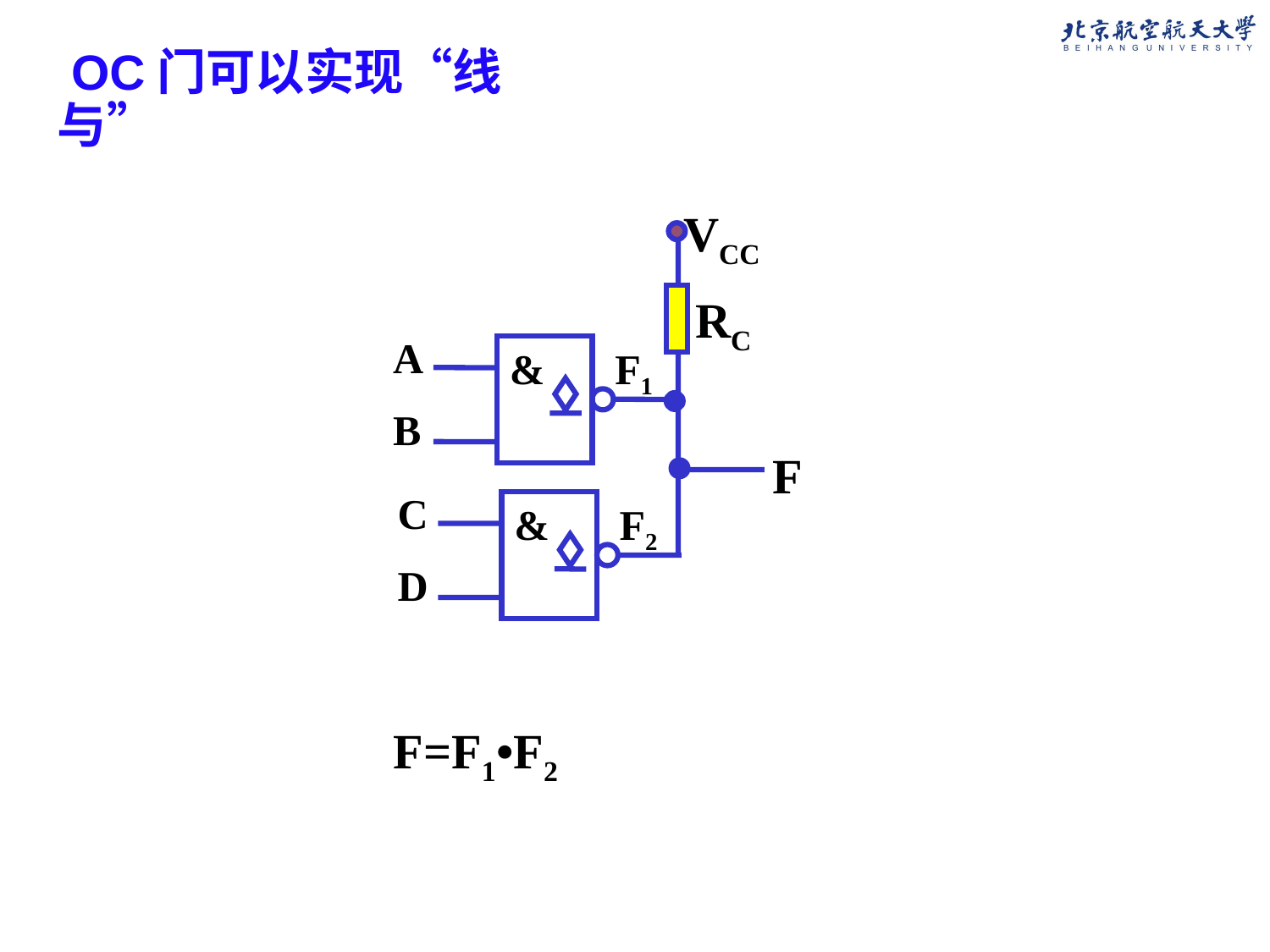

# OC门可以实现“线与”
VCC

RC

A
B

&
F1

F

C
D

&
F2

F=F1•F2
4